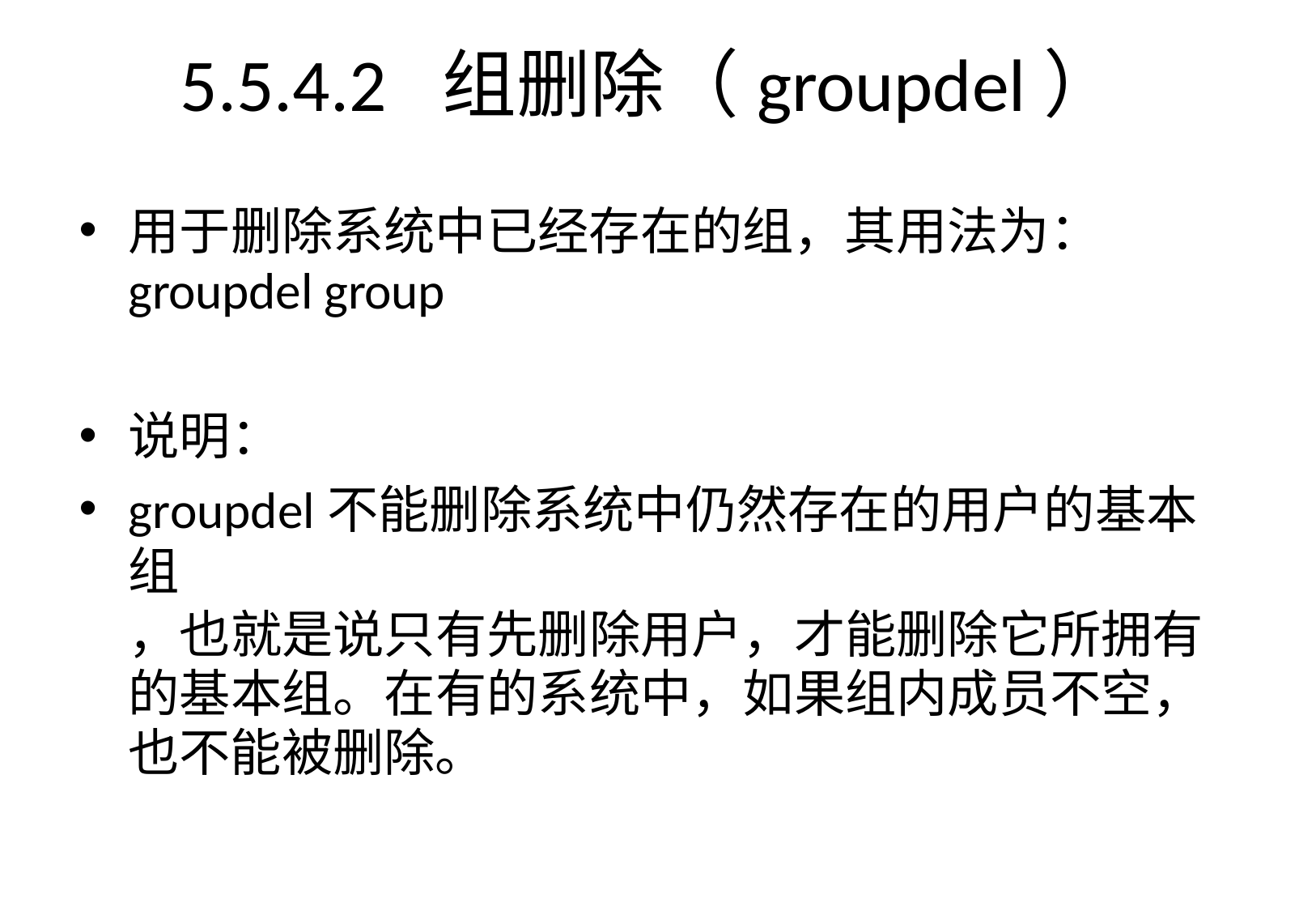

# 5.5.4.2	组删除（groupdel）
用于删除系统中已经存在的组，其用法为：
groupdel group

说明：
groupdel不能删除系统中仍然存在的用户的基本组
，也就是说只有先删除用户，才能删除它所拥有 的基本组。在有的系统中，如果组内成员不空， 也不能被删除。